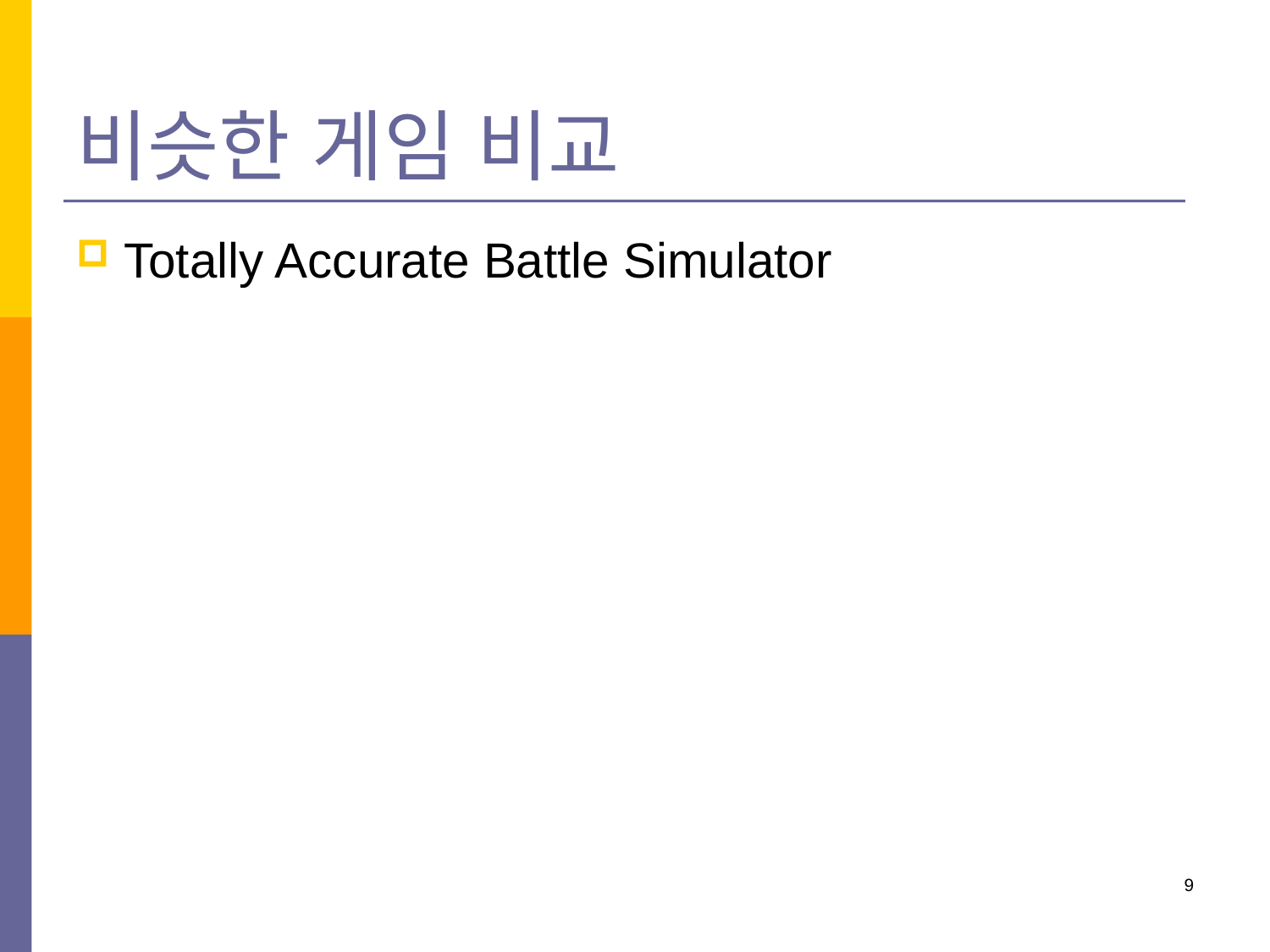

# 비슷한 게임 비교
Totally Accurate Battle Simulator
9